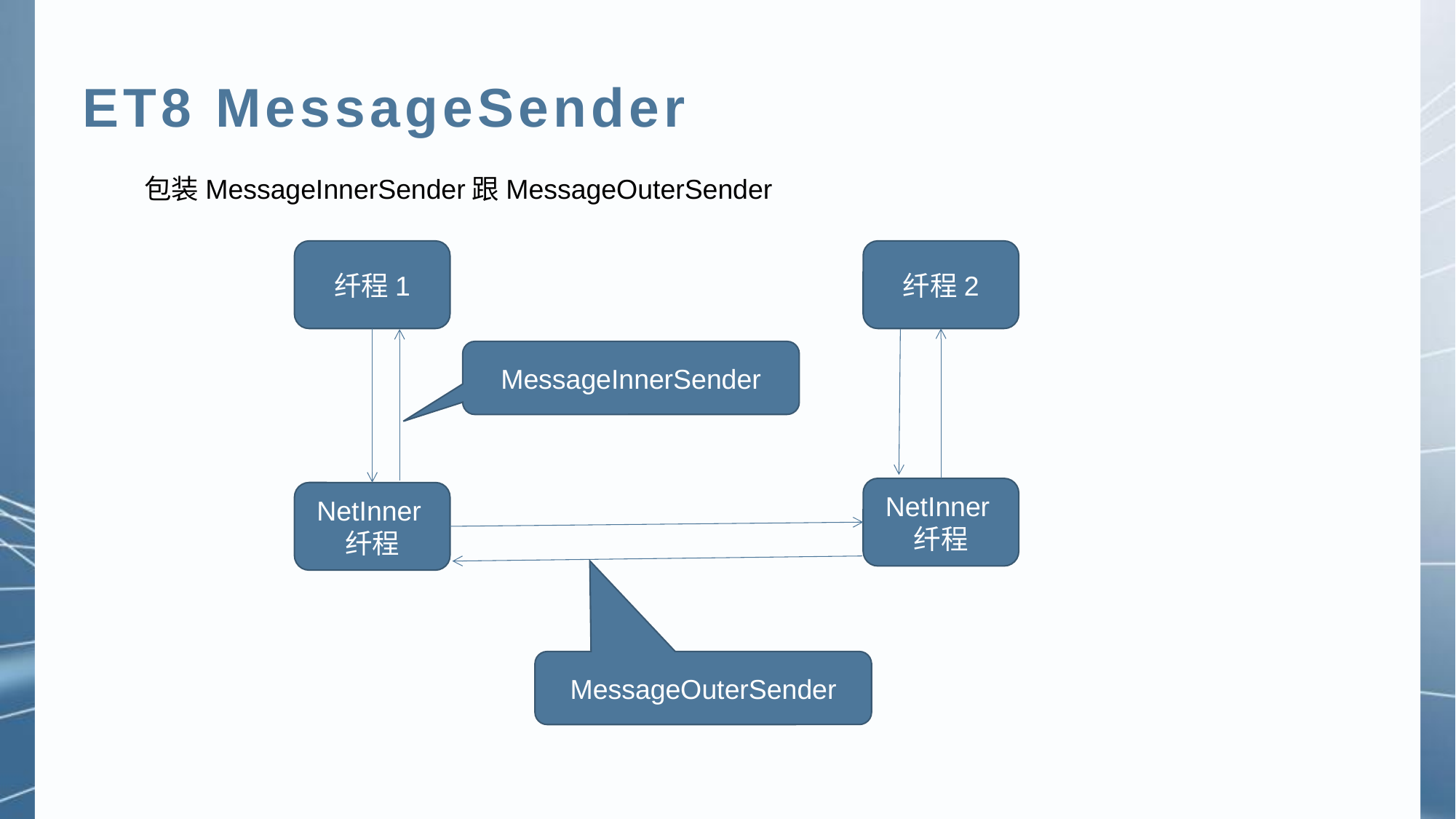

ET8 MessageSender
包装MessageInnerSender跟MessageOuterSender
纤程1
纤程2
MessageInnerSender
NetInner纤程
NetInner纤程
MessageOuterSender